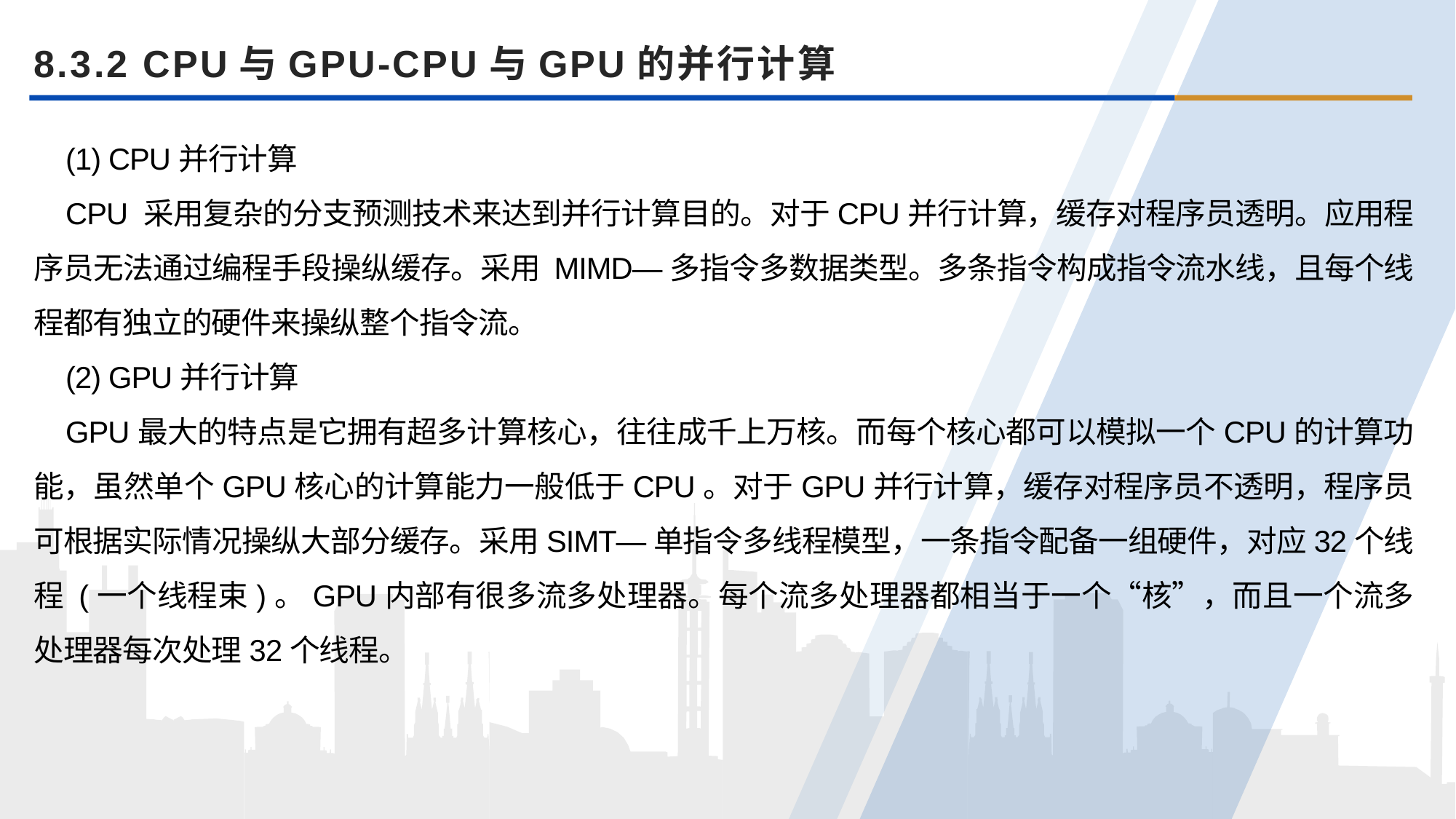

8.3.2 CPU与GPU-CPU与GPU的并行计算
(1) CPU并行计算
CPU 采用复杂的分支预测技术来达到并行计算目的。对于CPU并行计算，缓存对程序员透明。应用程序员无法通过编程手段操纵缓存。采用 MIMD—多指令多数据类型。多条指令构成指令流水线，且每个线程都有独立的硬件来操纵整个指令流。
(2) GPU并行计算
GPU最大的特点是它拥有超多计算核心，往往成千上万核。而每个核心都可以模拟一个CPU的计算功能，虽然单个GPU核心的计算能力一般低于CPU。对于GPU并行计算，缓存对程序员不透明，程序员可根据实际情况操纵大部分缓存。采用SIMT—单指令多线程模型，一条指令配备一组硬件，对应32个线程 (一个线程束)。GPU内部有很多流多处理器。每个流多处理器都相当于一个“核”，而且一个流多处理器每次处理32个线程。